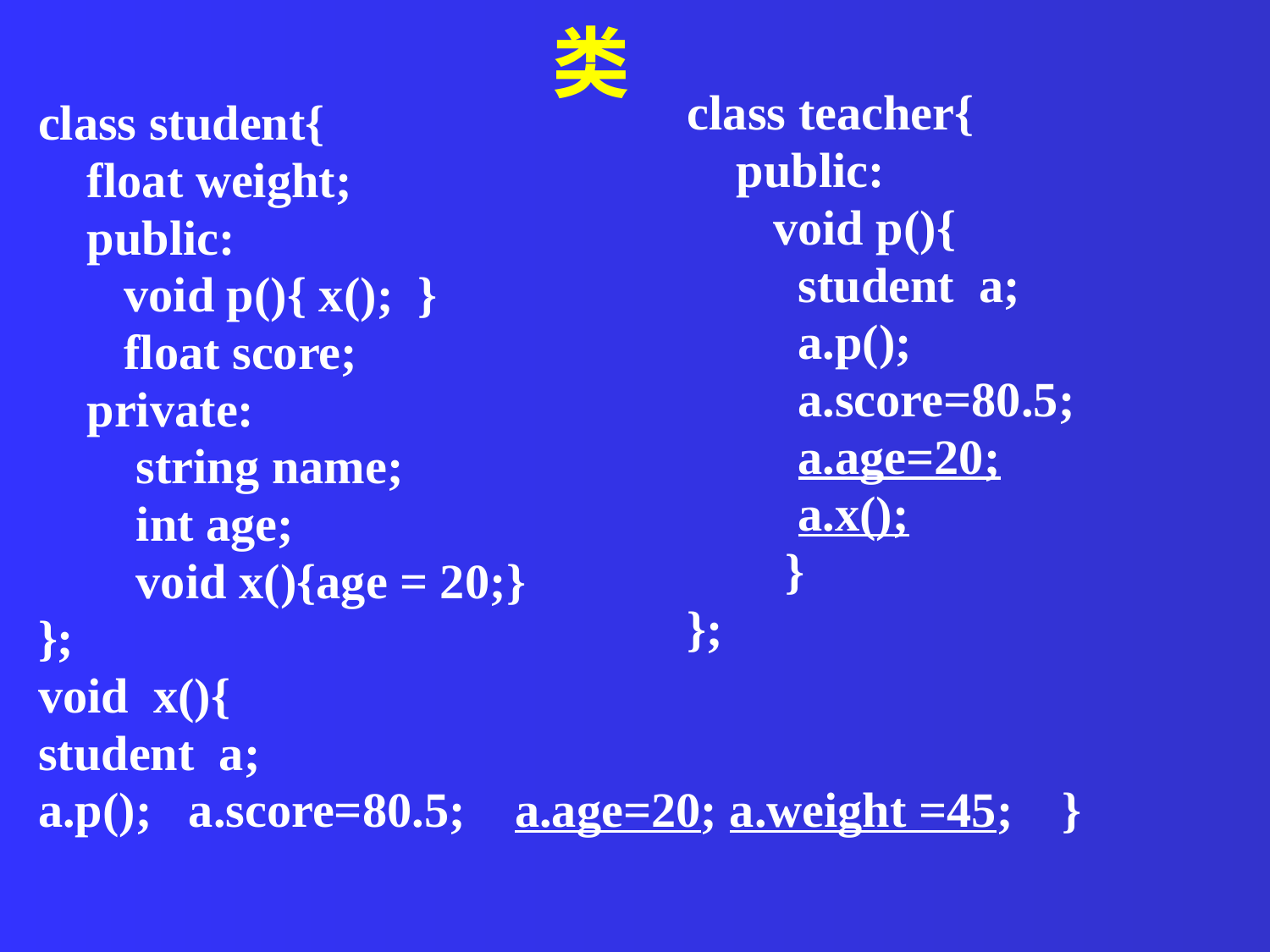

类
class teacher{
    public:
       void p(){
         student  a;
         a.p();
         a.score=80.5;
         a.age=20;
         a.x();
        }
};
class student{
    float weight;
    public:
       void p(){ x();  }
       float score;
    private:
        string name;
        int age;
        void x(){age = 20;}
};
void  x(){
student  a;
a.p();   a.score=80.5;    a.age=20; a.weight =45;    }